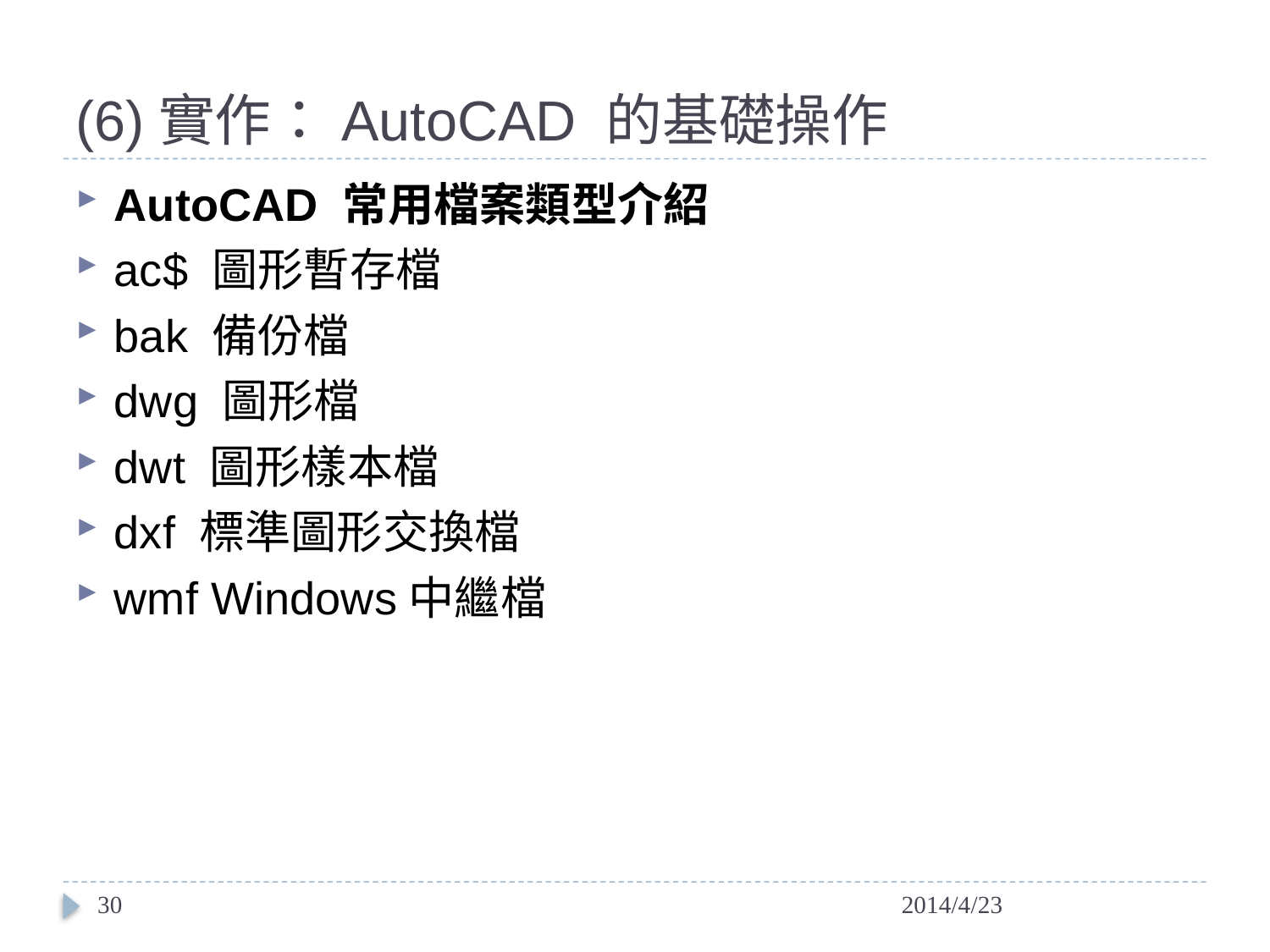

# (6)實作：AutoCAD 的基礎操作
AutoCAD 常用檔案類型介紹
ac$ 圖形暫存檔
bak 備份檔
dwg 圖形檔
dwt 圖形樣本檔
dxf 標準圖形交換檔
wmf Windows中繼檔

30
2014/4/23